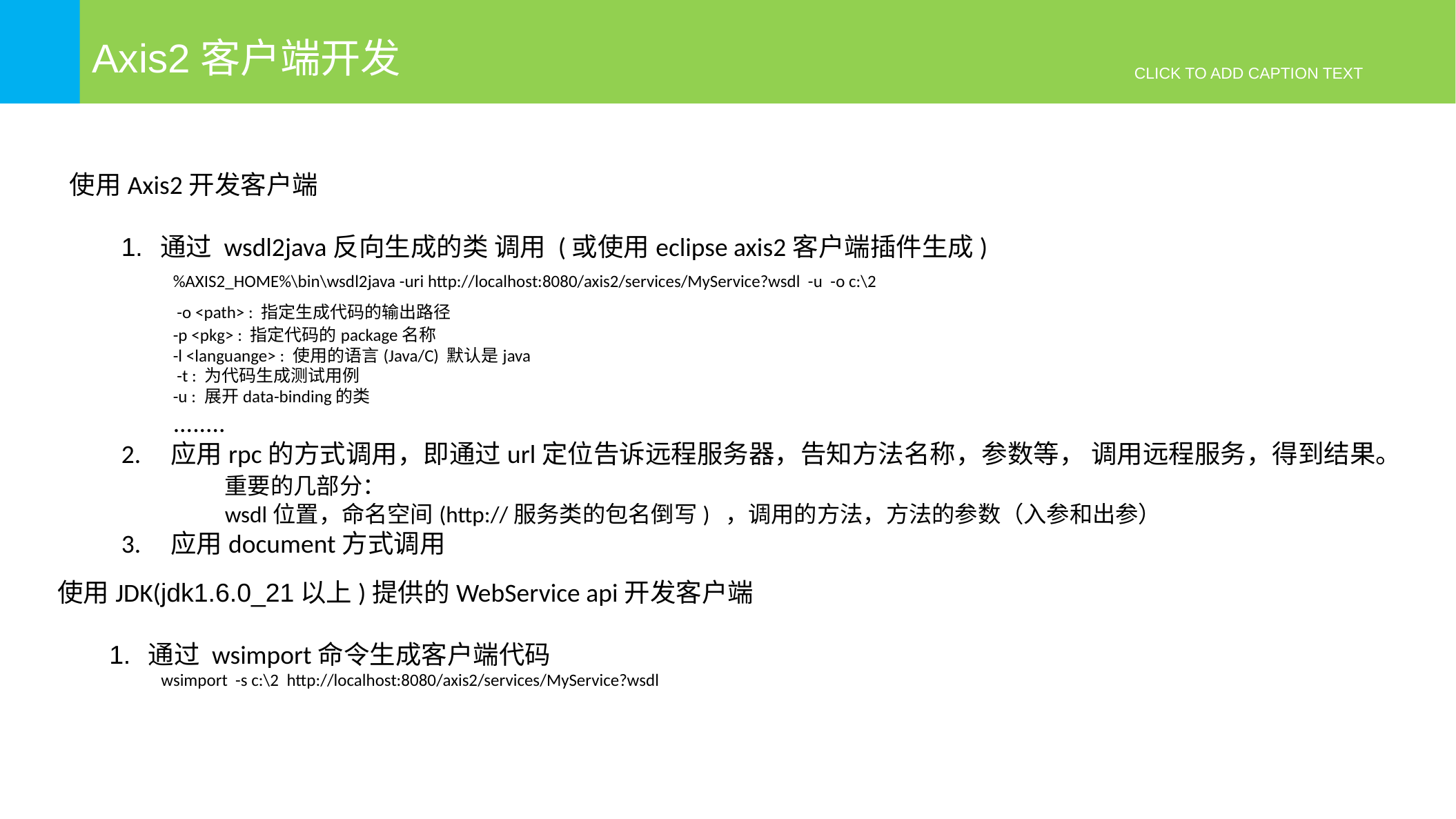

Axis2客户端开发
CLICK TO ADD CAPTION TEXT
使用Axis2开发客户端

通过 wsdl2java反向生成的类 调用 (或使用eclipse axis2客户端插件生成)
       	%AXIS2_HOME%\bin\wsdl2java -uri http://localhost:8080/axis2/services/MyService?wsdl  -u  -o c:\2
  	 -o <path> : 指定生成代码的输出路径
  	-p <pkg> : 指定代码的package名称
	-l <languange> : 使用的语言(Java/C) 默认是java
	 -t : 为代码生成测试用例
	-u : 展开data-binding的类
	........
2.    应用rpc的方式调用，即通过url定位告诉远程服务器，告知方法名称，参数等， 调用远程服务，得到结果。
	重要的几部分：
	wsdl位置，命名空间(http://服务类的包名倒写)  ，调用的方法，方法的参数（入参和出参）
3.    应用document方式调用
使用JDK(jdk1.6.0_21以上)提供的WebService api开发客户端

通过 wsimport命令生成客户端代码
wsimport  -s c:\2  http://localhost:8080/axis2/services/MyService?wsdl